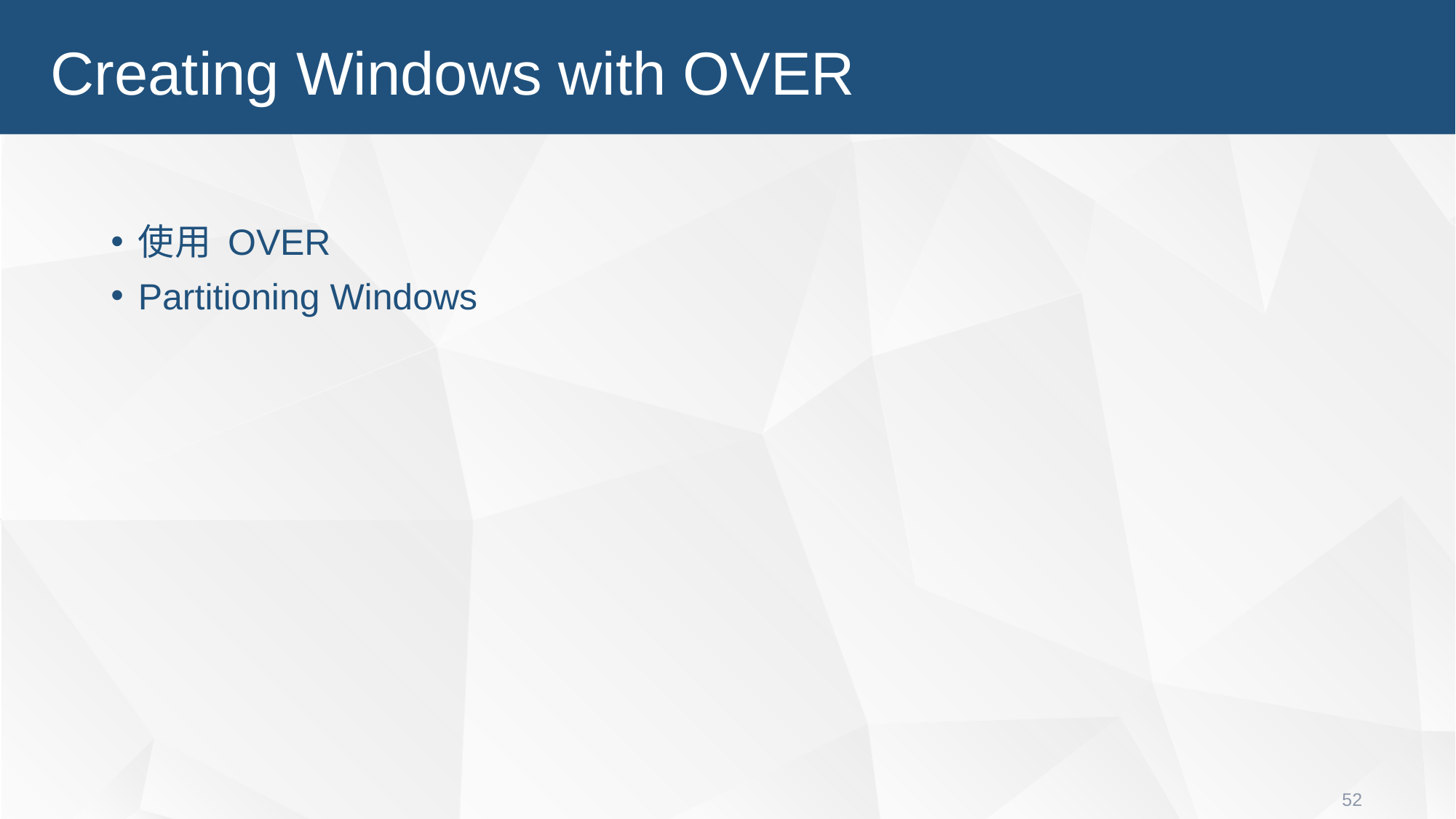

52
Creating Windows with OVER
使用 OVER
Partitioning Windows